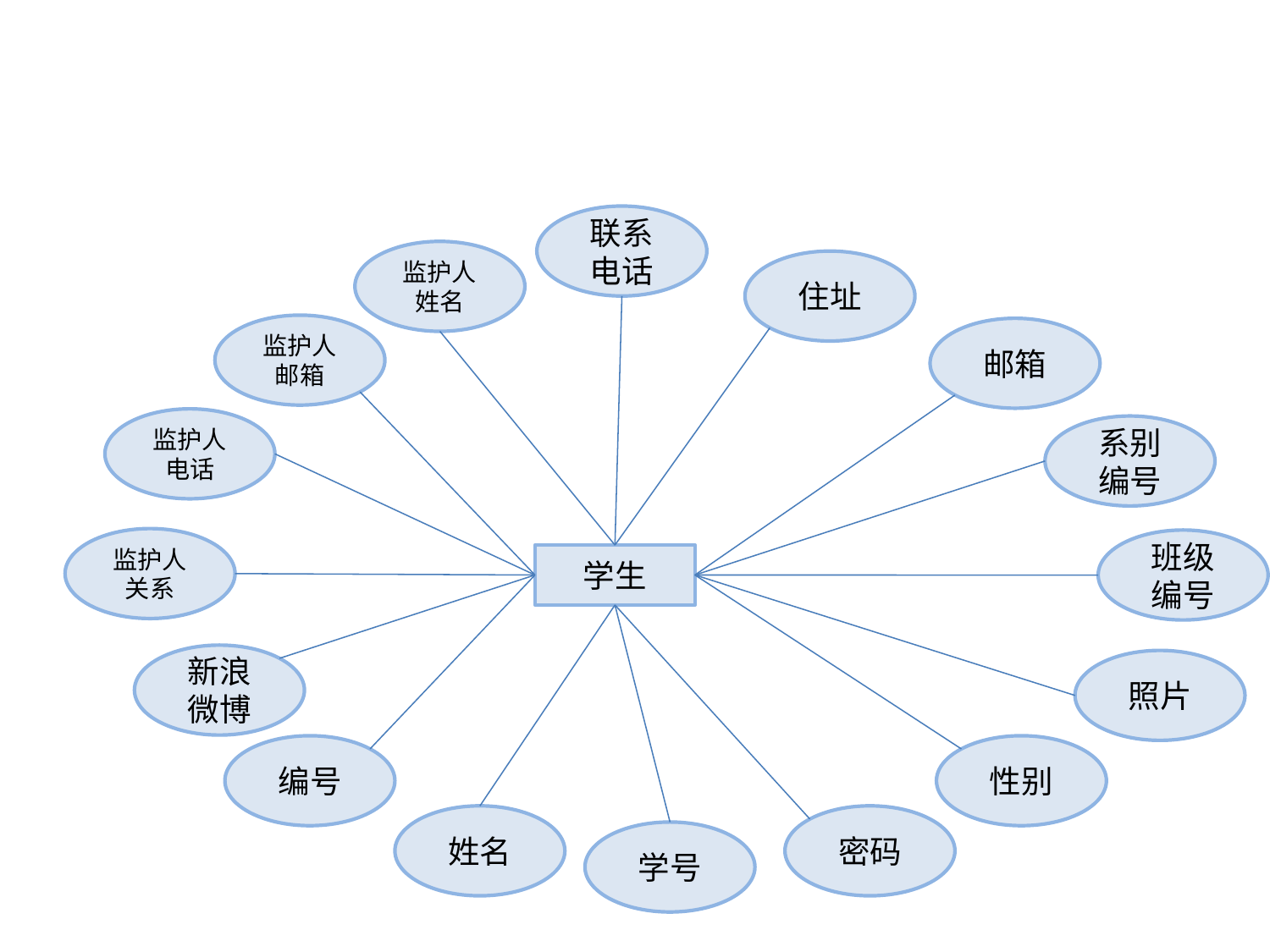

联系电话
监护人姓名
住址
监护人邮箱
邮箱
监护人电话
系别编号
监护人关系
班级编号
学生
新浪微博
编号
编号
照片
编号
性别
姓名
密码
学号